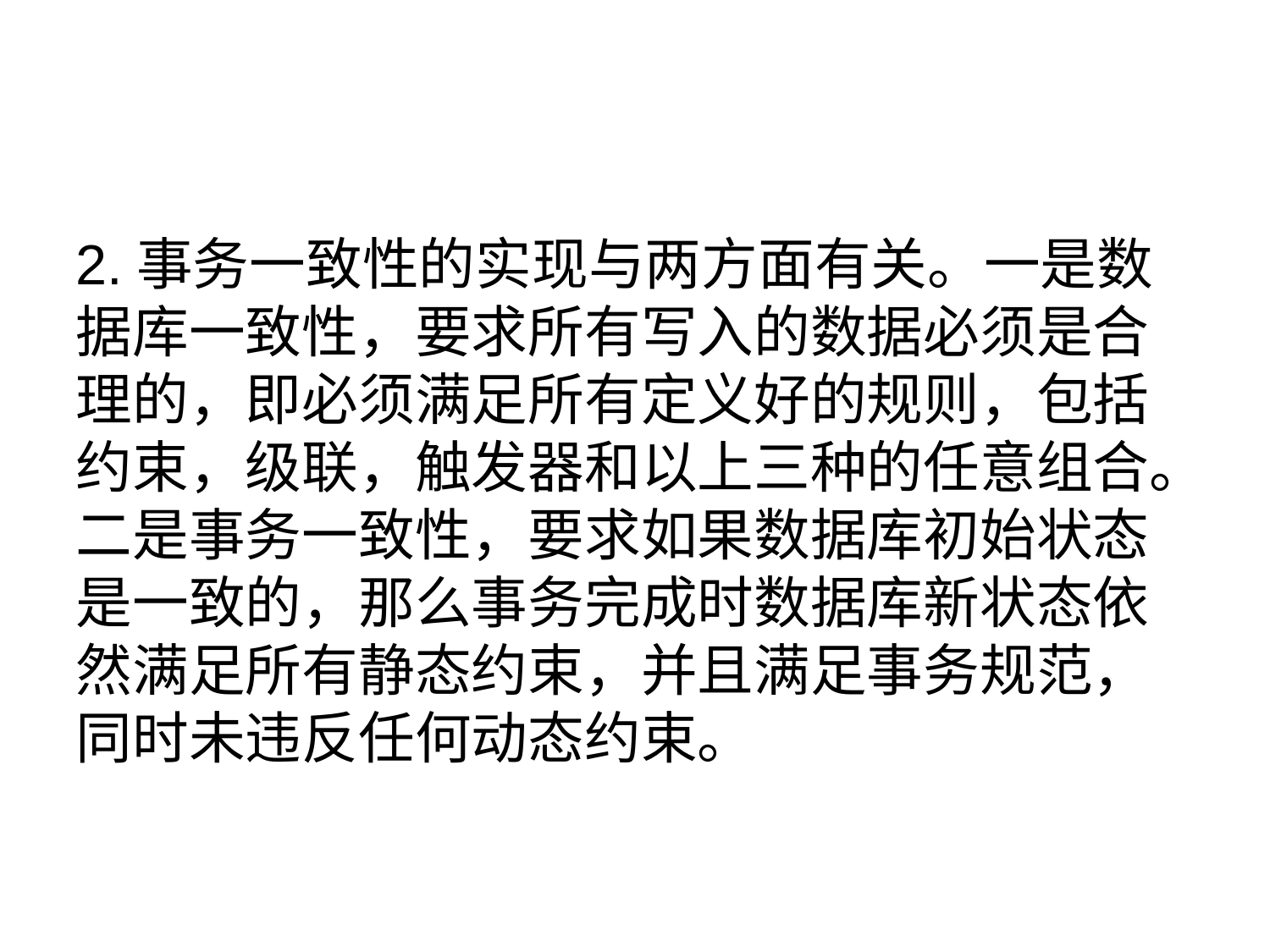

#
2.事务一致性的实现与两方面有关。一是数据库一致性，要求所有写入的数据必须是合理的，即必须满足所有定义好的规则，包括约束，级联，触发器和以上三种的任意组合。二是事务一致性，要求如果数据库初始状态是一致的，那么事务完成时数据库新状态依然满足所有静态约束，并且满足事务规范，同时未违反任何动态约束。